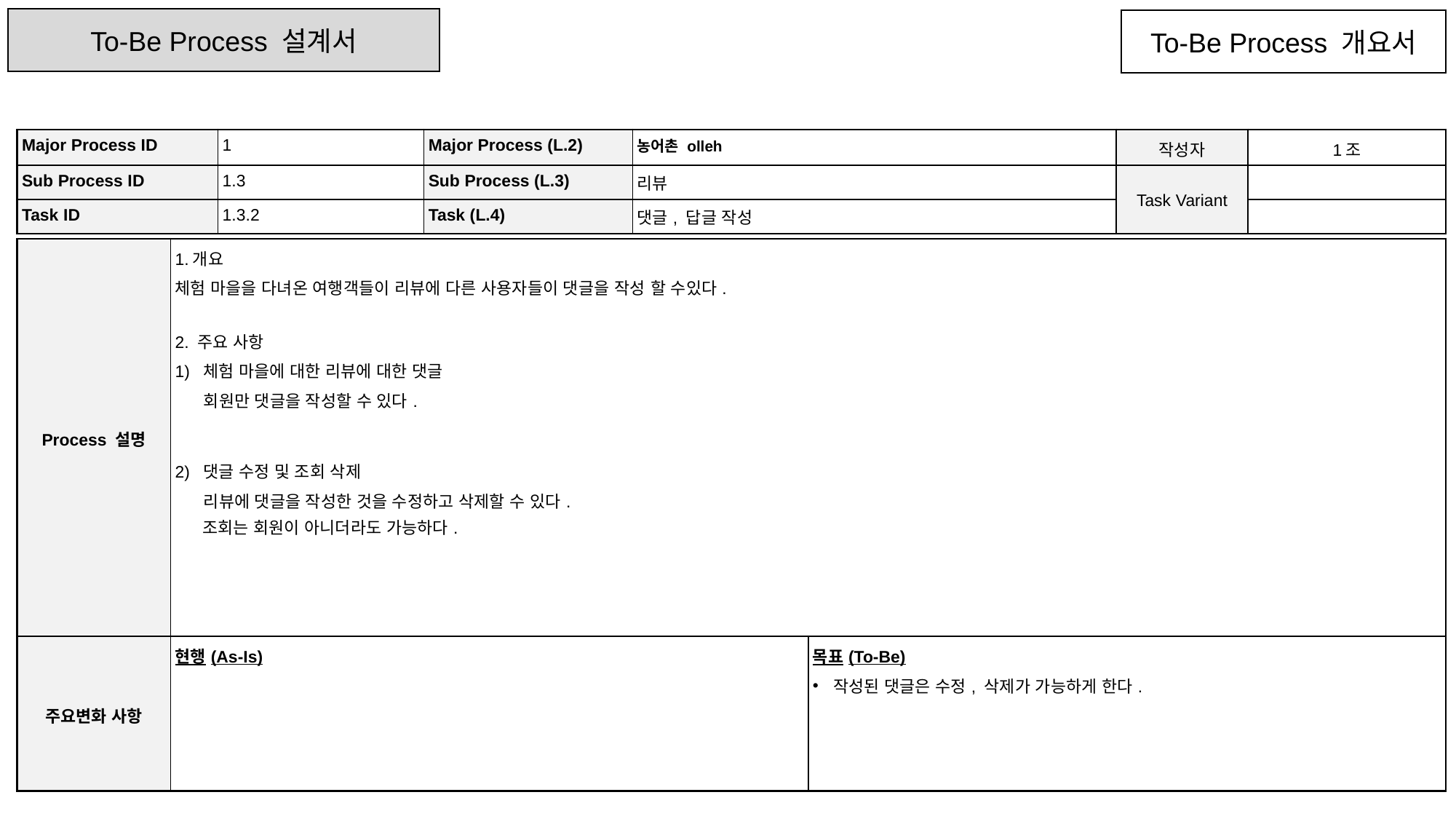

To-Be Process 설계서
To-Be Process 개요서
| Major Process ID | 1 | Major Process (L.2) | 농어촌 olleh | 작성자 | 1조 |
| --- | --- | --- | --- | --- | --- |
| Sub Process ID | 1.3 | Sub Process (L.3) | 리뷰 | Task Variant |  |
| Task ID | 1.3.2 | Task (L.4) | 댓글, 답글 작성 |  |  |
| Process 설명 | 1.개요 체험 마을을 다녀온 여행객들이 리뷰에 다른 사용자들이 댓글을 작성 할 수있다. 2. 주요 사항 1) 체험 마을에 대한 리뷰에 대한 댓글 회원만 댓글을 작성할 수 있다. 2) 댓글 수정 및 조회 삭제 리뷰에 댓글을 작성한 것을 수정하고 삭제할 수 있다. 조회는 회원이 아니더라도 가능하다. |  |
| --- | --- | --- |
| 주요변화 사항 | 현행(As-Is) | 목표(To-Be) 작성된 댓글은 수정, 삭제가 가능하게 한다. |